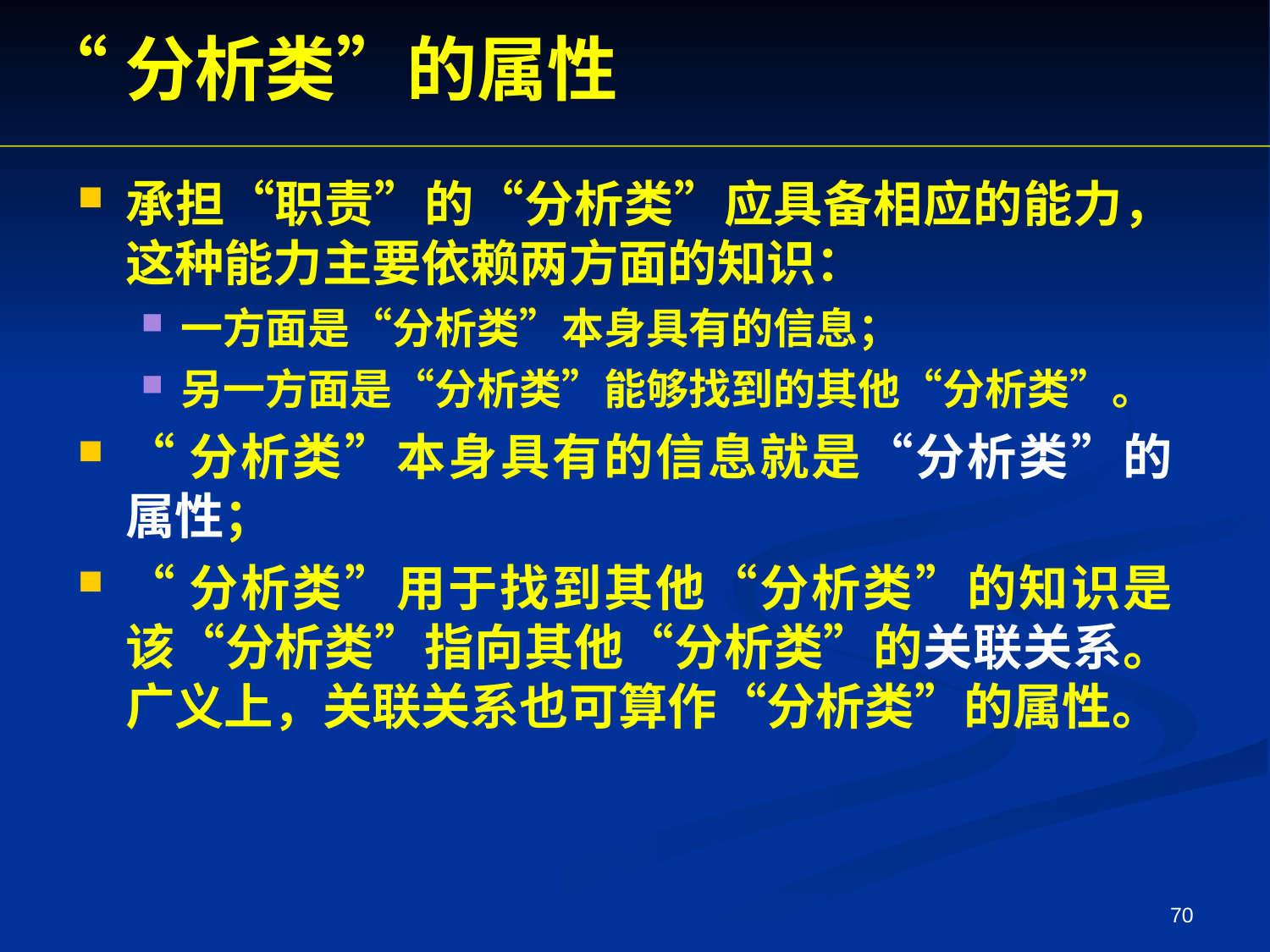

“分析类”的属性

承担“职责”的“分析类”应具备相应的能力，这种能力主要依赖两方面的知识：
一方面是“分析类”本身具有的信息；
另一方面是“分析类”能够找到的其他“分析类”。
“分析类”本身具有的信息就是“分析类”的属性；
“分析类”用于找到其他“分析类”的知识是该“分析类”指向其他“分析类”的关联关系。广义上，关联关系也可算作“分析类”的属性。
70